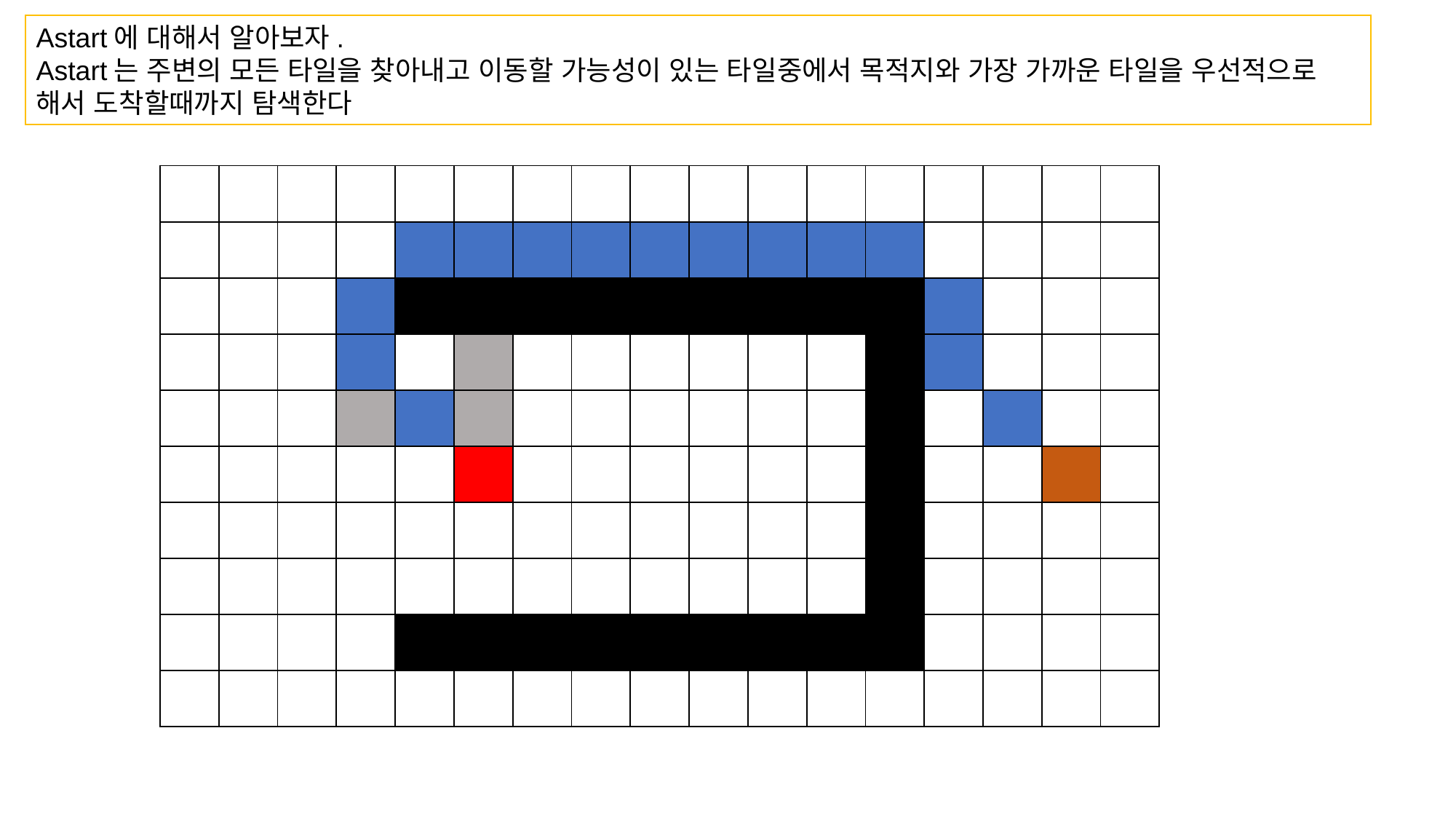

Astart에 대해서 알아보자.
Astart는 주변의 모든 타일을 찾아내고 이동할 가능성이 있는 타일중에서 목적지와 가장 가까운 타일을 우선적으로 해서 도착할때까지 탐색한다
|  |  |  |  |  |  |  |  |  |  |  |  |  |  |  |  |  |
| --- | --- | --- | --- | --- | --- | --- | --- | --- | --- | --- | --- | --- | --- | --- | --- | --- |
|  |  |  |  |  |  |  |  |  |  |  |  |  |  |  |  |  |
|  |  |  |  |  |  |  |  |  |  |  |  |  |  |  |  |  |
|  |  |  |  |  |  |  |  |  |  |  |  |  |  |  |  |  |
|  |  |  |  |  |  |  |  |  |  |  |  |  |  |  |  |  |
|  |  |  |  |  |  |  |  |  |  |  |  |  |  |  |  |  |
|  |  |  |  |  |  |  |  |  |  |  |  |  |  |  |  |  |
|  |  |  |  |  |  |  |  |  |  |  |  |  |  |  |  |  |
|  |  |  |  |  |  |  |  |  |  |  |  |  |  |  |  |  |
|  |  |  |  |  |  |  |  |  |  |  |  |  |  |  |  |  |